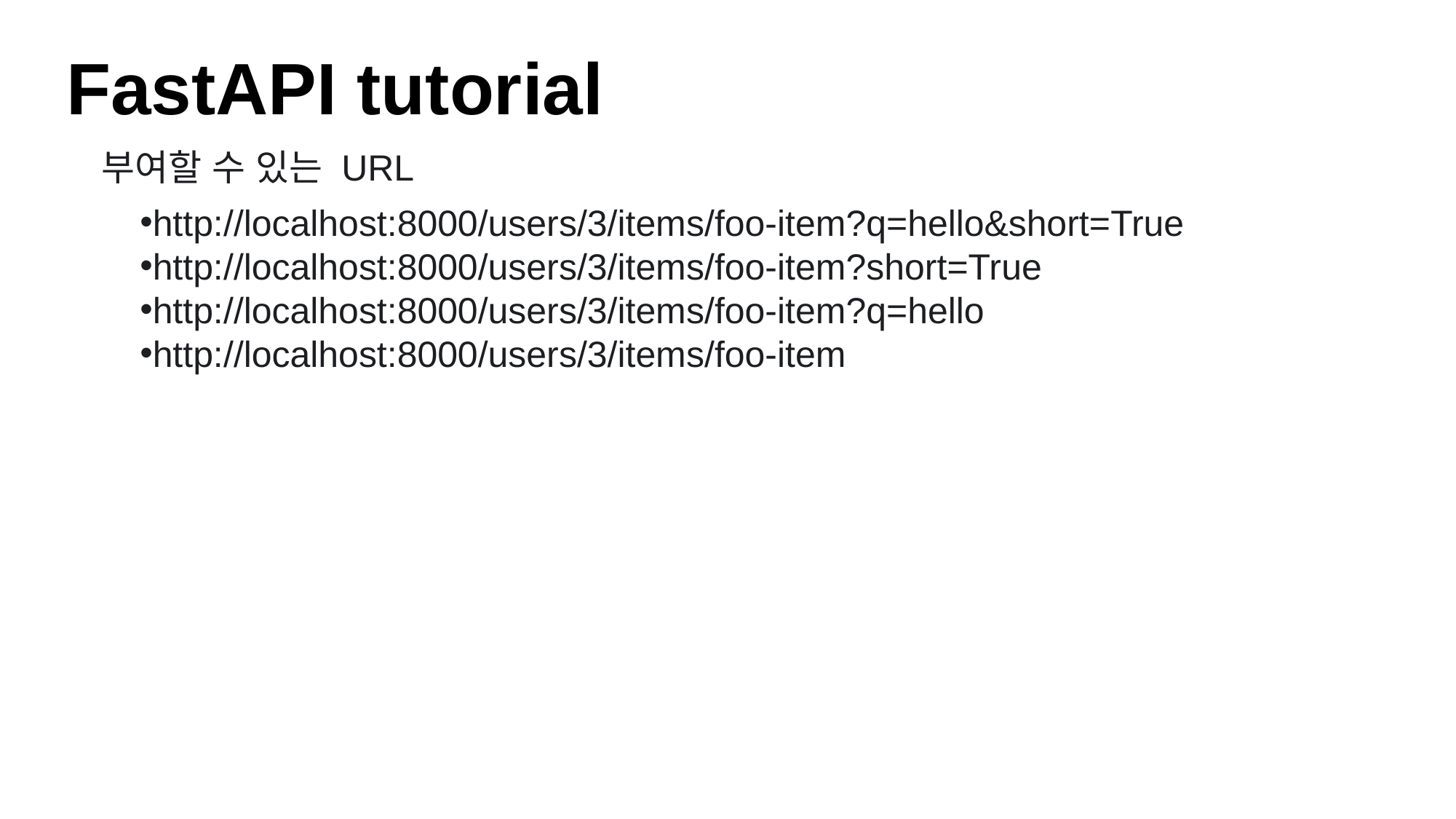

FastAPI tutorial

부여할 수 있는 URL

http://localhost:8000/users/3/items/foo-item?q=hello&short=True
http://localhost:8000/users/3/items/foo-item?short=True
http://localhost:8000/users/3/items/foo-item?q=hello
http://localhost:8000/users/3/items/foo-item